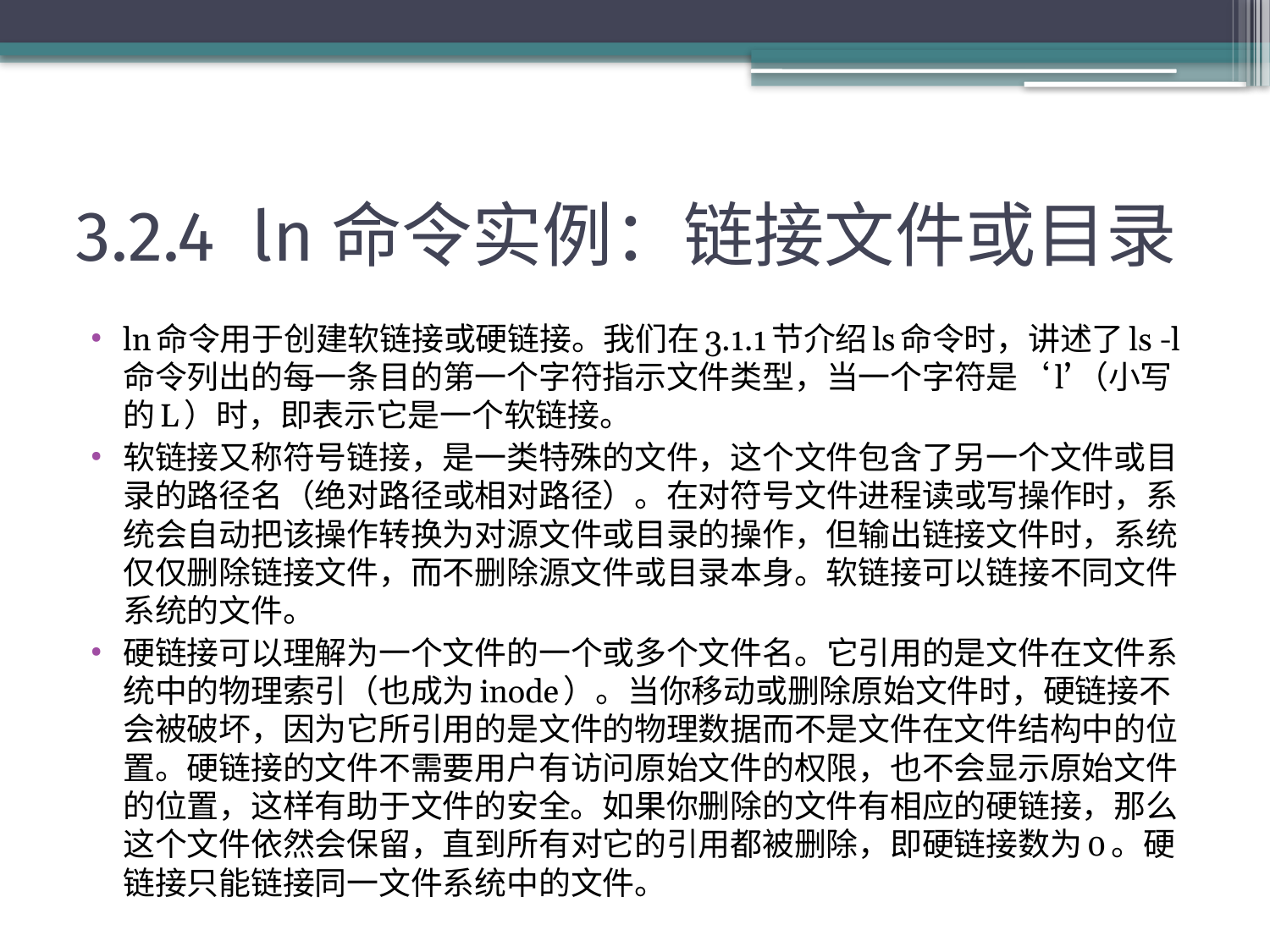

# 3.2.4  ln命令实例：链接文件或目录
ln命令用于创建软链接或硬链接。我们在3.1.1节介绍ls命令时，讲述了ls -l命令列出的每一条目的第一个字符指示文件类型，当一个字符是‘l’（小写的L）时，即表示它是一个软链接。
软链接又称符号链接，是一类特殊的文件，这个文件包含了另一个文件或目录的路径名（绝对路径或相对路径）。在对符号文件进程读或写操作时，系统会自动把该操作转换为对源文件或目录的操作，但输出链接文件时，系统仅仅删除链接文件，而不删除源文件或目录本身。软链接可以链接不同文件系统的文件。
硬链接可以理解为一个文件的一个或多个文件名。它引用的是文件在文件系统中的物理索引（也成为inode）。当你移动或删除原始文件时，硬链接不会被破坏，因为它所引用的是文件的物理数据而不是文件在文件结构中的位置。硬链接的文件不需要用户有访问原始文件的权限，也不会显示原始文件的位置，这样有助于文件的安全。如果你删除的文件有相应的硬链接，那么这个文件依然会保留，直到所有对它的引用都被删除，即硬链接数为0。硬链接只能链接同一文件系统中的文件。